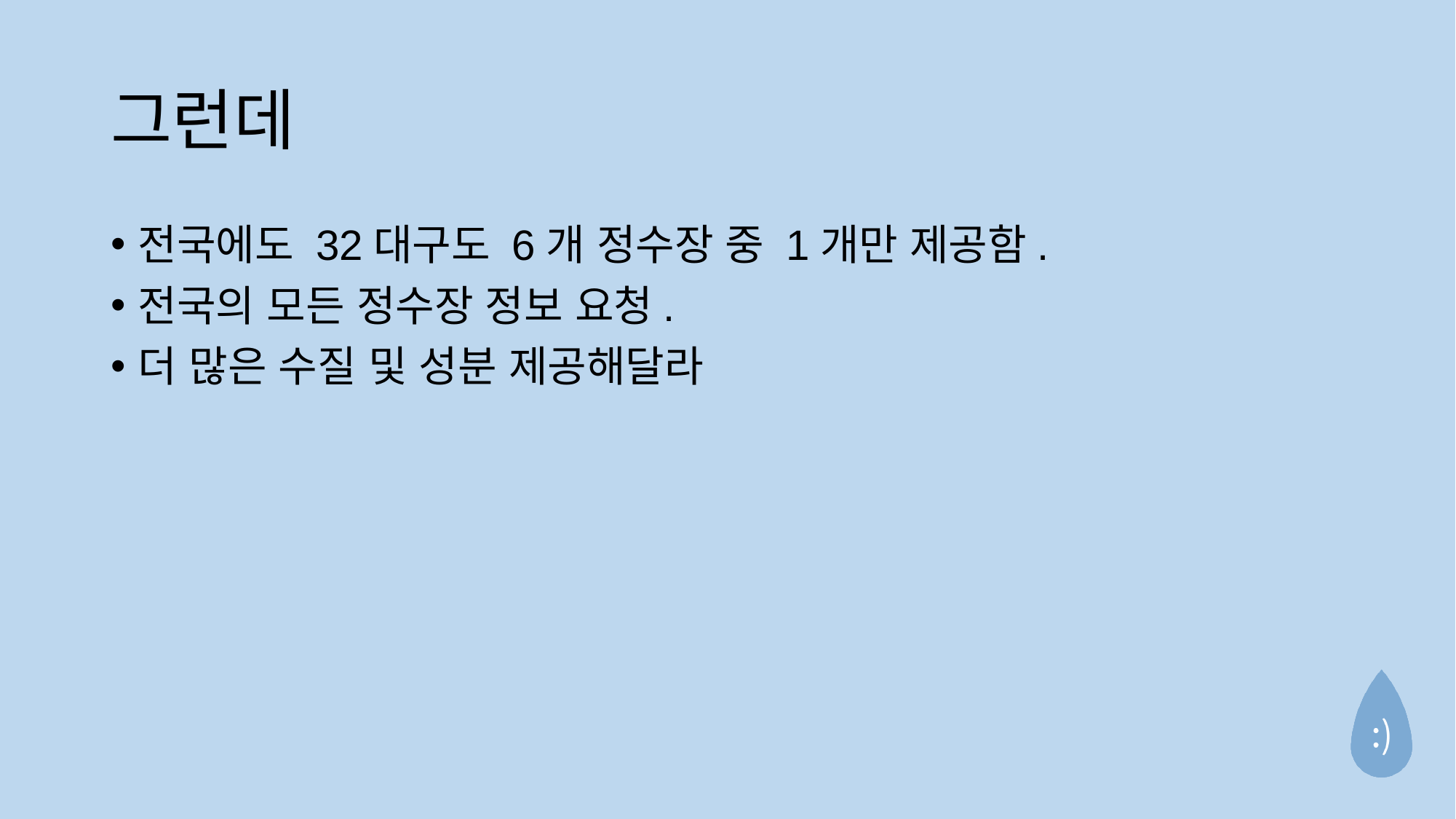

# 그런데
전국에도 32대구도 6개 정수장 중 1개만 제공함.
전국의 모든 정수장 정보 요청.
더 많은 수질 및 성분 제공해달라